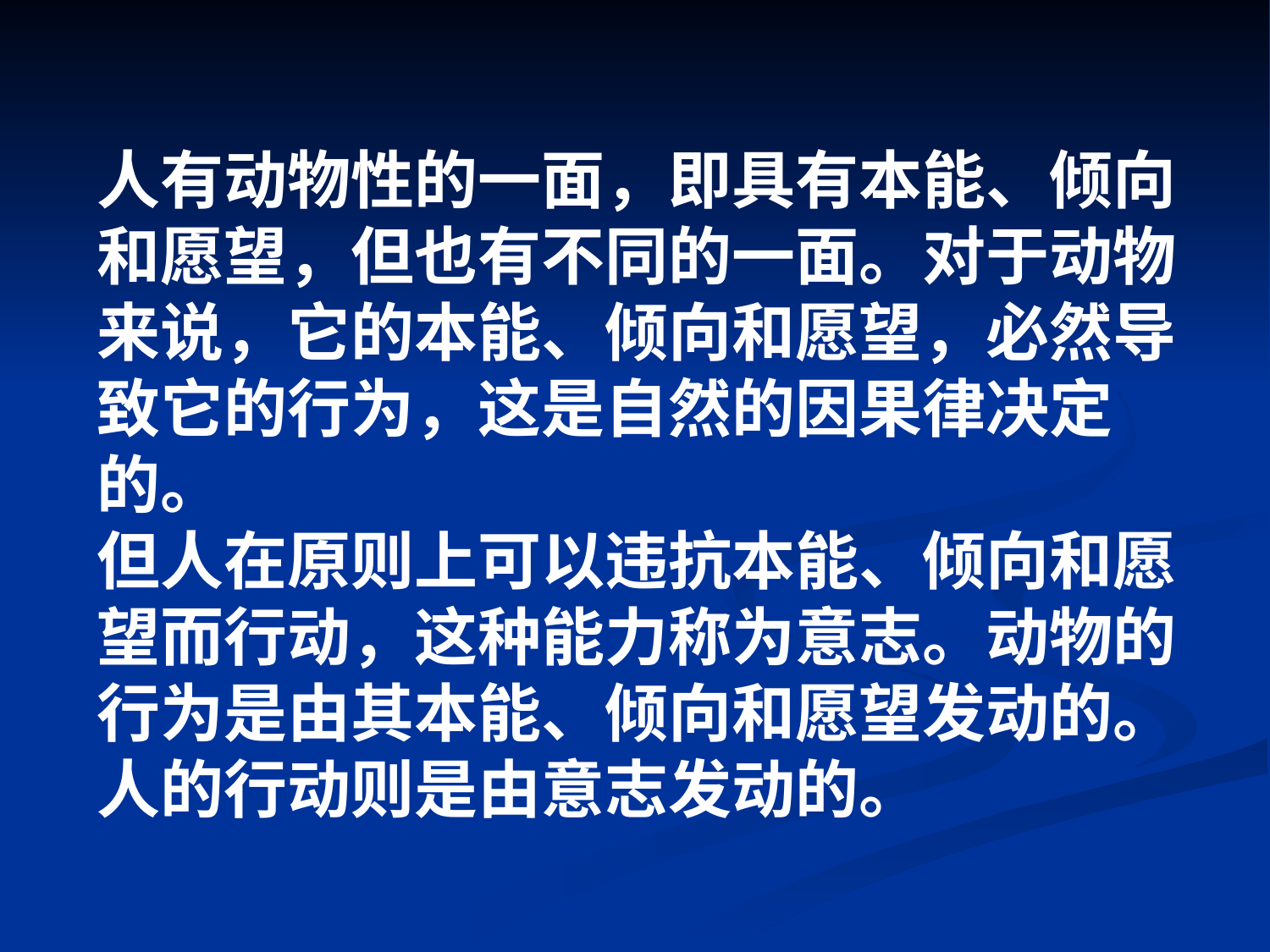

人有动物性的一面，即具有本能、倾向和愿望，但也有不同的一面。对于动物来说，它的本能、倾向和愿望，必然导致它的行为，这是自然的因果律决定的。
但人在原则上可以违抗本能、倾向和愿望而行动，这种能力称为意志。动物的行为是由其本能、倾向和愿望发动的。人的行动则是由意志发动的。